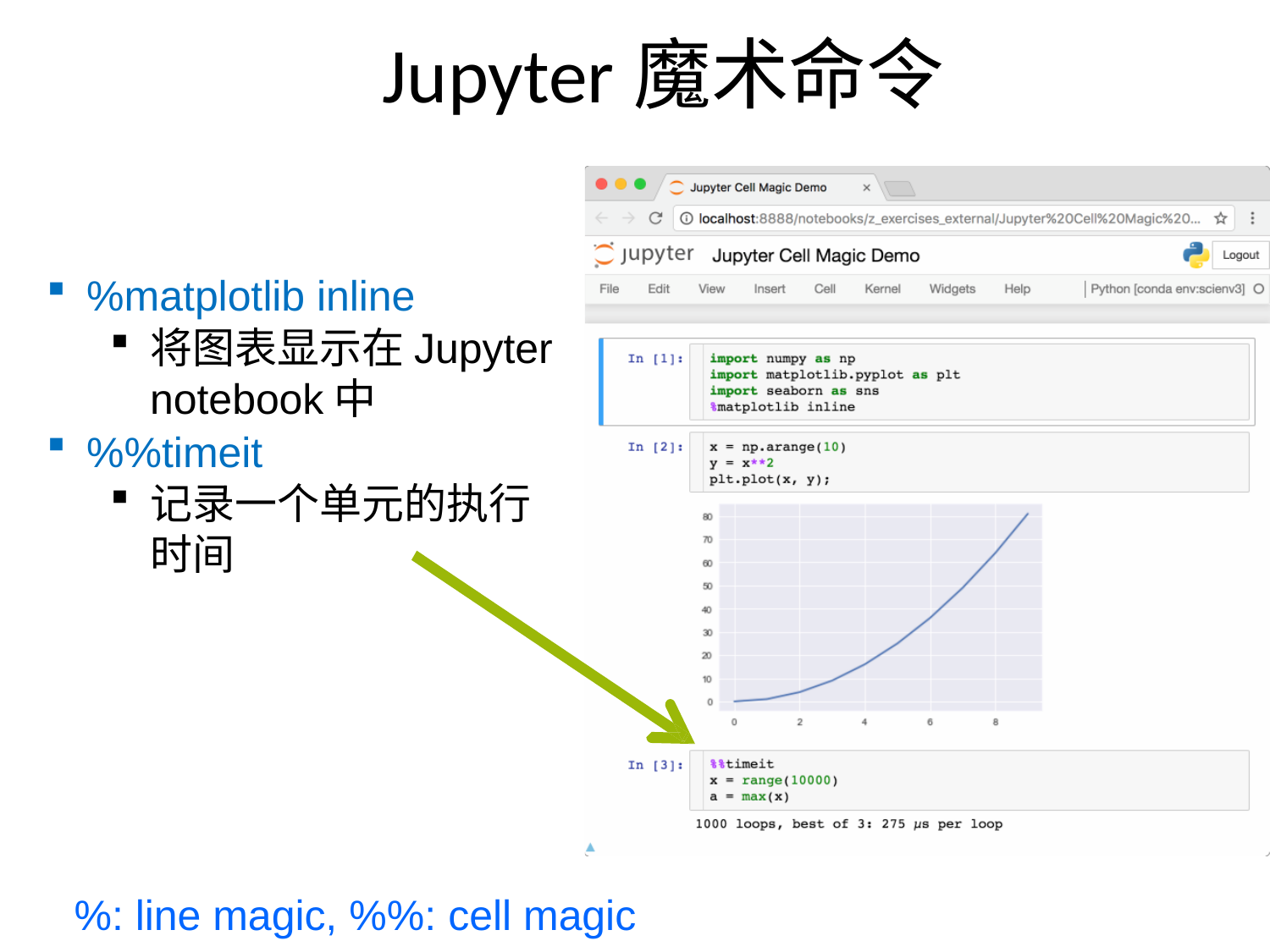

Jupyter魔术命令

%matplotlib inline
将图表显示在Jupyter notebook中
%%timeit
记录一个单元的执行时间

%: line magic, %%: cell magic